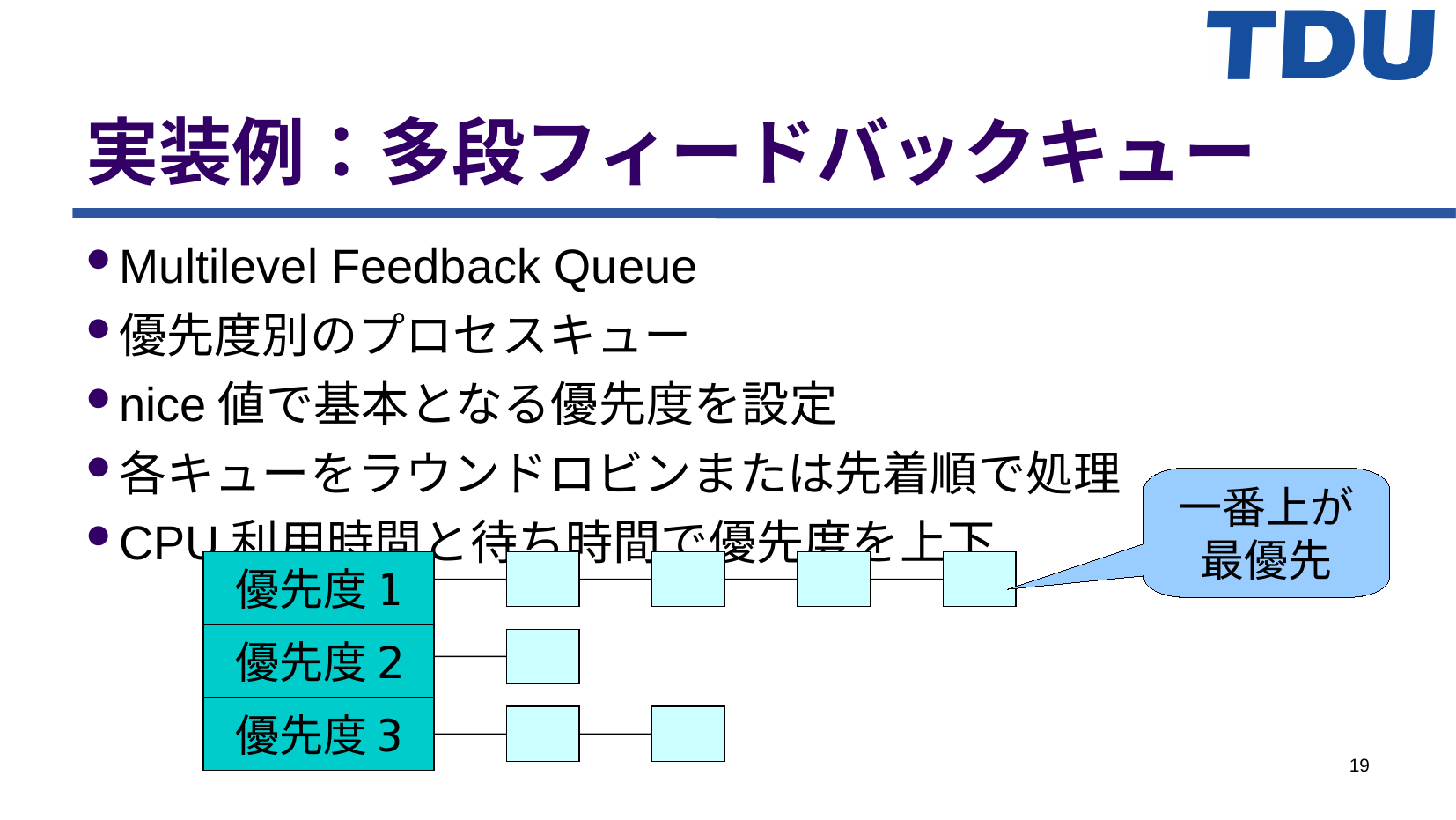

実装例：多段フィードバックキュー
Multilevel Feedback Queue
優先度別のプロセスキュー
nice値で基本となる優先度を設定
各キューをラウンドロビンまたは先着順で処理
CPU利用時間と待ち時間で優先度を上下
一番上が
最優先
優先度1

優先度2

優先度3

19